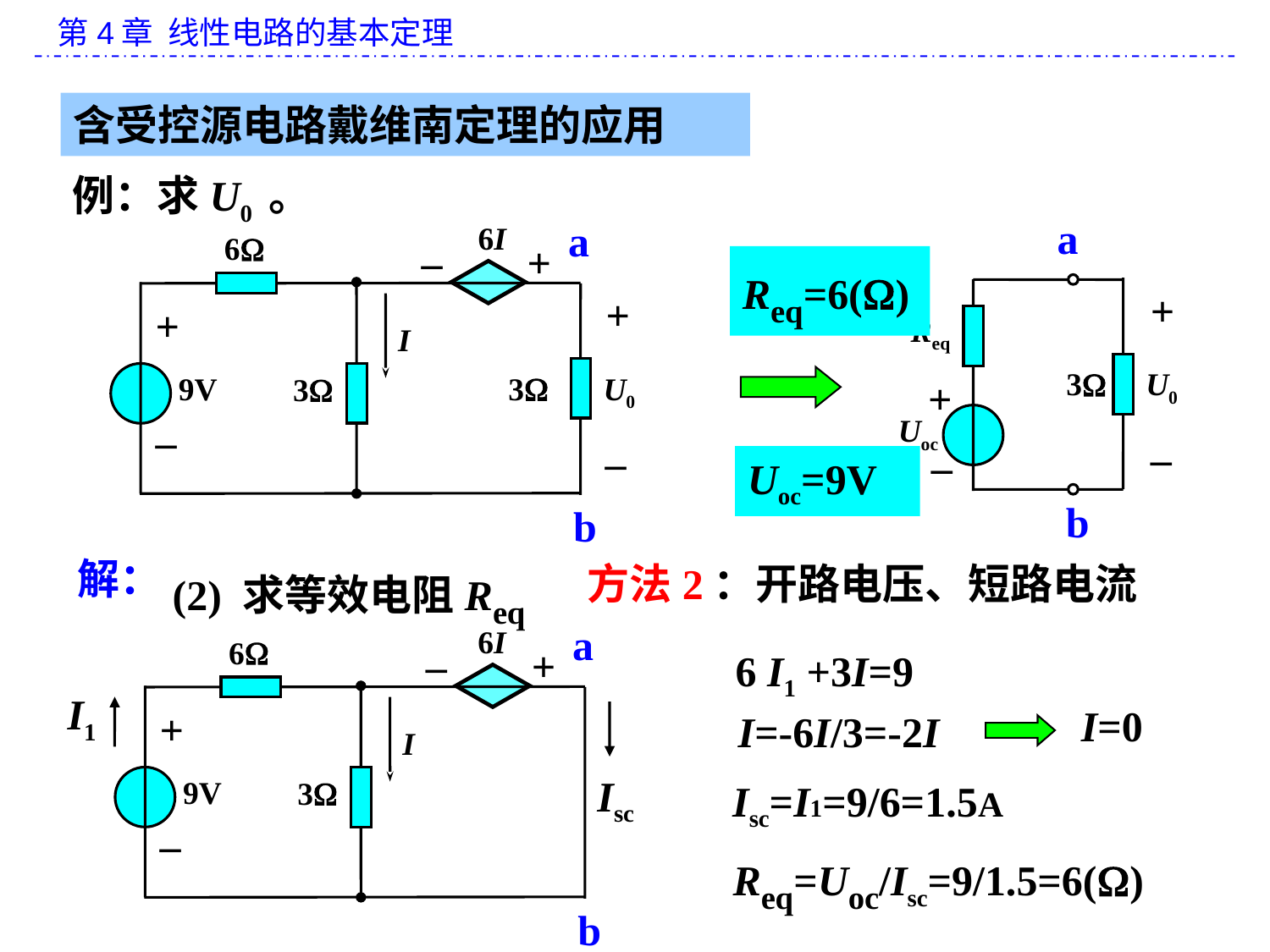

含受控源电路戴维南定理的应用
例：求U0 。
a

+

Req

3Ω
U0
+

Uoc

_
–

b

a
6I
6Ω
–
+

+

+

I
9V
3Ω
U0

3Ω

–
–

b
Req=6(Ω)

Uoc=9V
解：
(2) 求等效电阻Req
方法2：开路电压、短路电流
a
6I
6Ω
–
+

I1

+

I
Isc
9V

3Ω

–

b
6 I1 +3I=9
I=0
I=-6I/3=-2I

Isc=I1=9/6=1.5A
Req=Uoc/Isc=9/1.5=6(Ω)